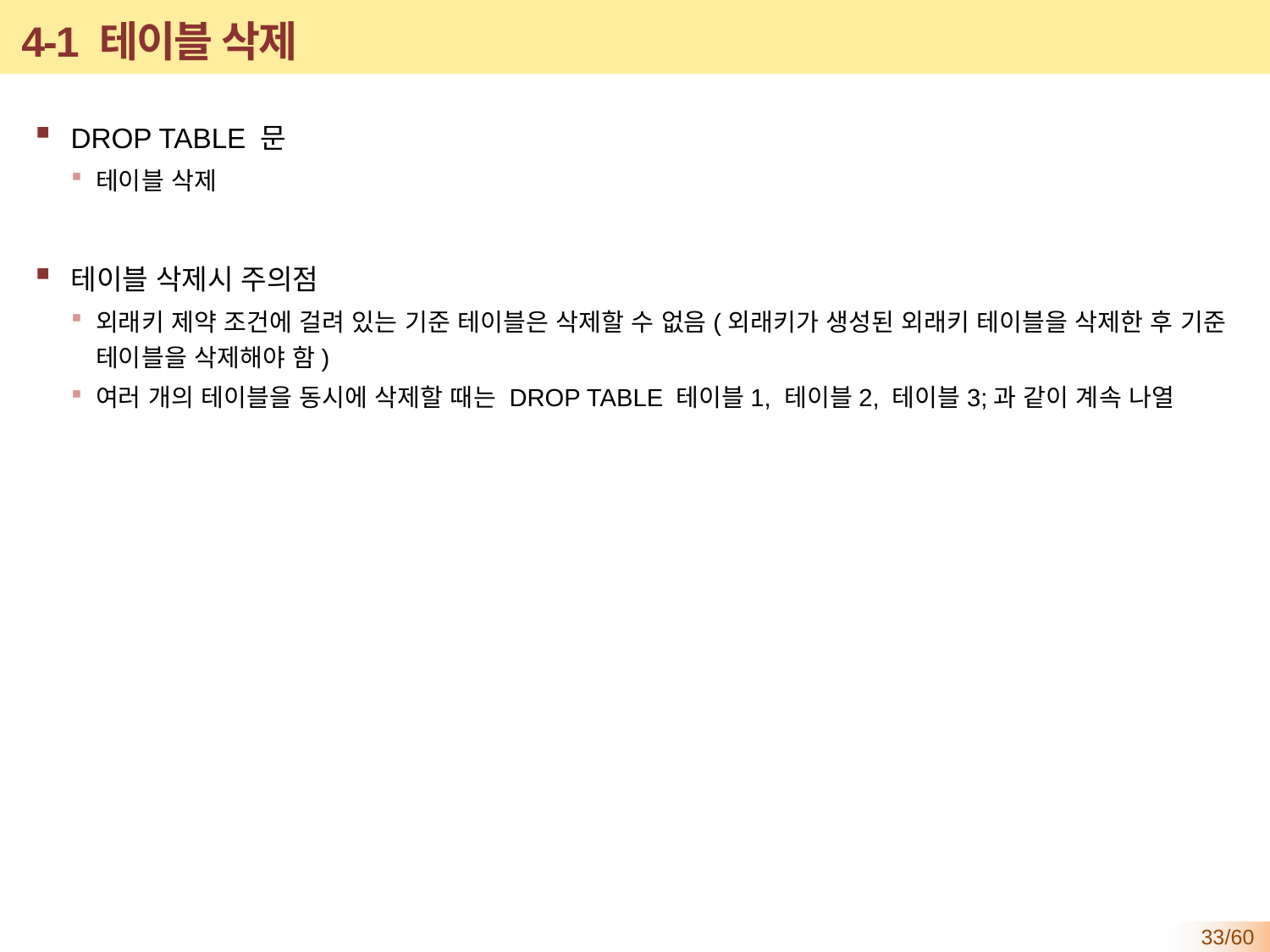

# 4-1 테이블 삭제
DROP TABLE 문
테이블 삭제

테이블 삭제시 주의점
외래키 제약 조건에 걸려 있는 기준 테이블은 삭제할 수 없음(외래키가 생성된 외래키 테이블을 삭제한 후 기준 테이블을 삭제해야 함)
여러 개의 테이블을 동시에 삭제할 때는 DROP TABLE 테이블1, 테이블2, 테이블3;과 같이 계속 나열